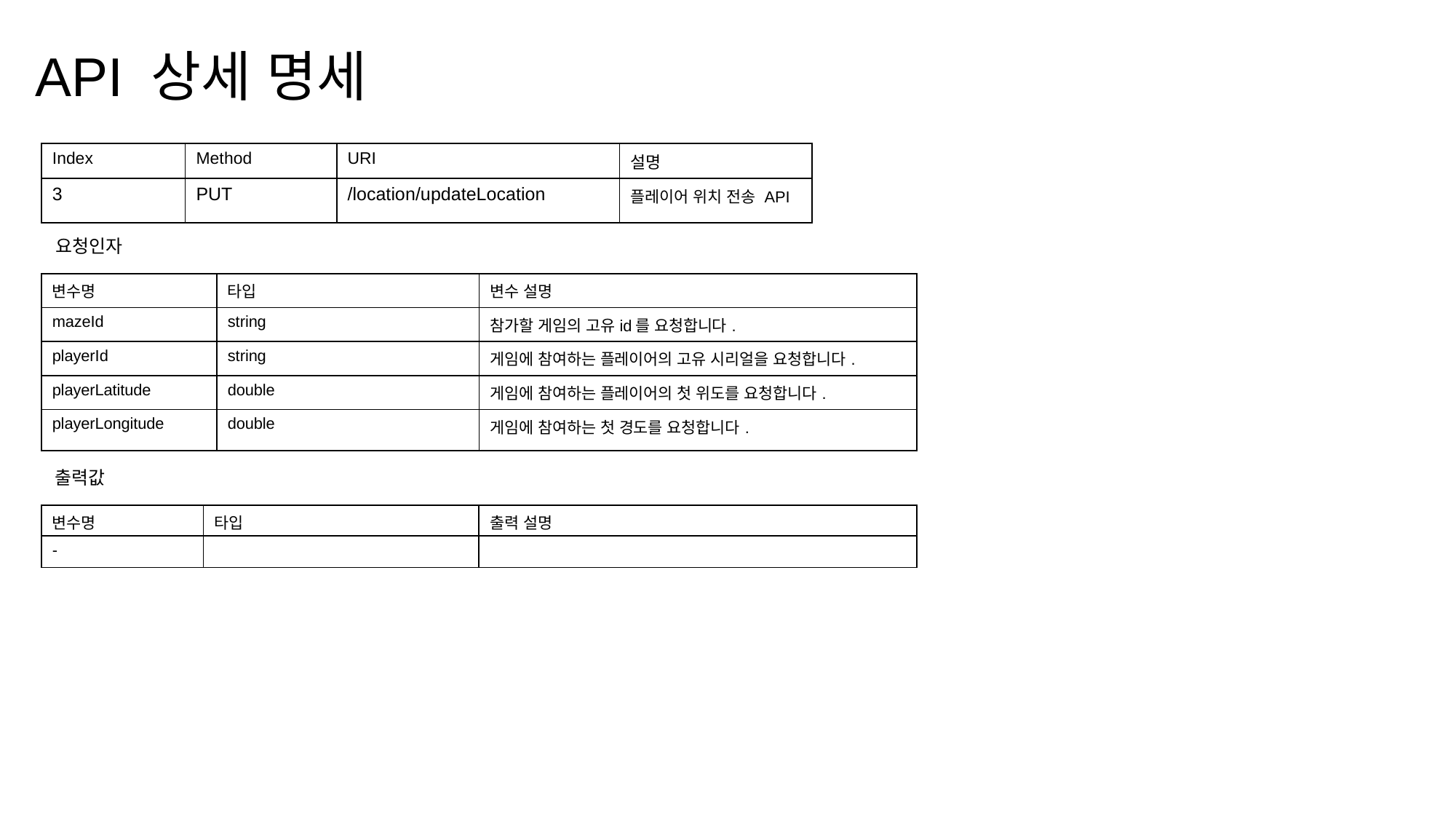

# API 상세 명세
| Index | Method | URI | 설명 |
| --- | --- | --- | --- |
| 3 | PUT | /location/updateLocation | 플레이어 위치 전송 API |
요청인자
| 변수명 | 타입 | 변수 설명 |
| --- | --- | --- |
| mazeId | string | 참가할 게임의 고유id를 요청합니다. |
| playerId | string | 게임에 참여하는 플레이어의 고유 시리얼을 요청합니다. |
| playerLatitude | double | 게임에 참여하는 플레이어의 첫 위도를 요청합니다. |
| playerLongitude | double | 게임에 참여하는 첫 경도를 요청합니다. |
출력값
| 변수명 | 타입 | 출력 설명 |
| --- | --- | --- |
| - |  |  |